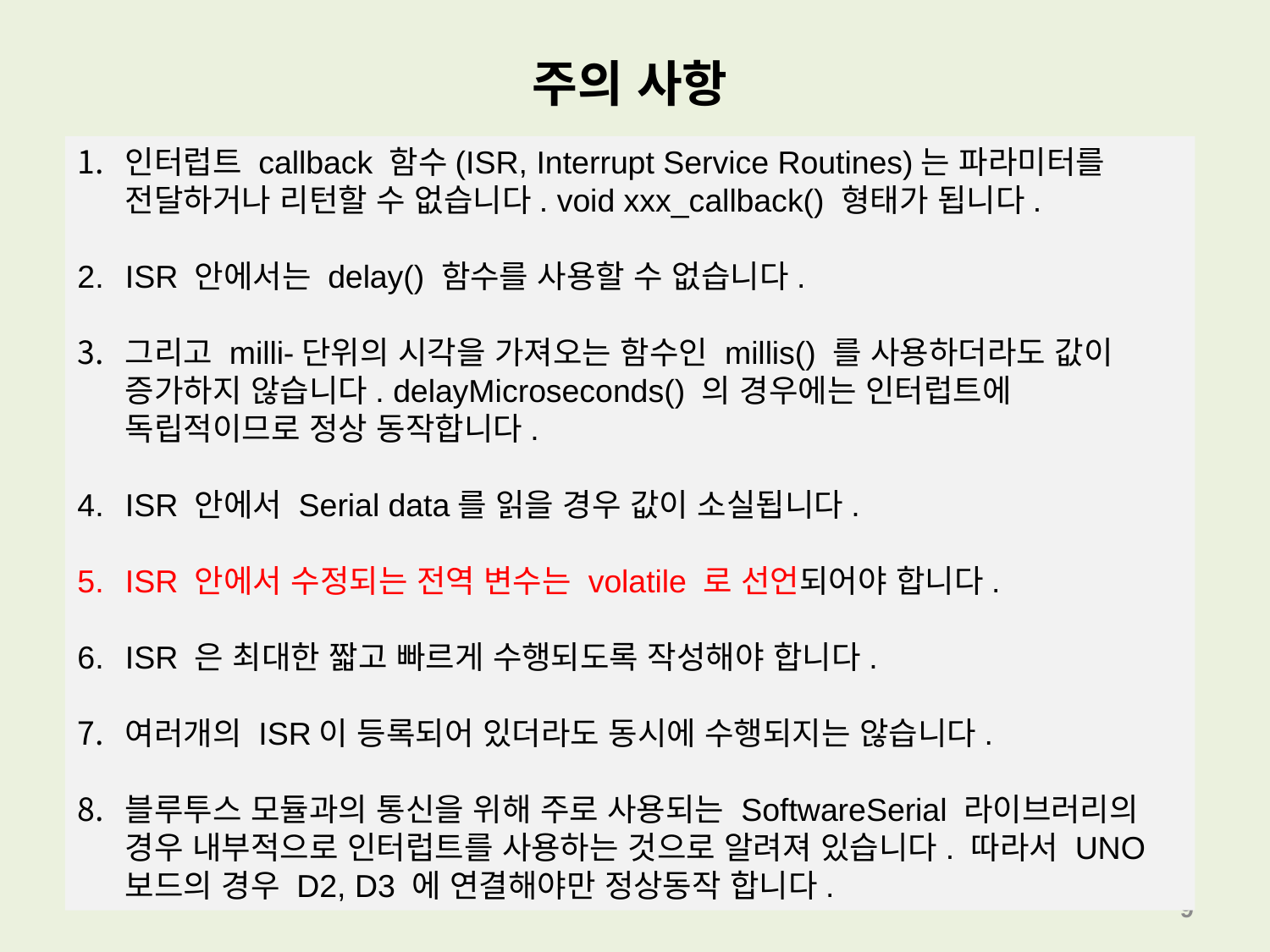

주의 사항
인터럽트 callback 함수(ISR, Interrupt Service Routines)는 파라미터를 전달하거나 리턴할 수 없습니다. void xxx_callback() 형태가 됩니다.

ISR 안에서는 delay() 함수를 사용할 수 없습니다.

그리고 milli-단위의 시각을 가져오는 함수인 millis() 를 사용하더라도 값이 증가하지 않습니다. delayMicroseconds() 의 경우에는 인터럽트에 독립적이므로 정상 동작합니다.

ISR 안에서 Serial data를 읽을 경우 값이 소실됩니다.

ISR 안에서 수정되는 전역 변수는 volatile 로 선언되어야 합니다.

ISR 은 최대한 짧고 빠르게 수행되도록 작성해야 합니다.

여러개의 ISR이 등록되어 있더라도 동시에 수행되지는 않습니다.

블루투스 모듈과의 통신을 위해 주로 사용되는 SoftwareSerial 라이브러리의 경우 내부적으로 인터럽트를 사용하는 것으로 알려져 있습니다. 따라서 UNO 보드의 경우 D2, D3 에 연결해야만 정상동작 합니다.

9